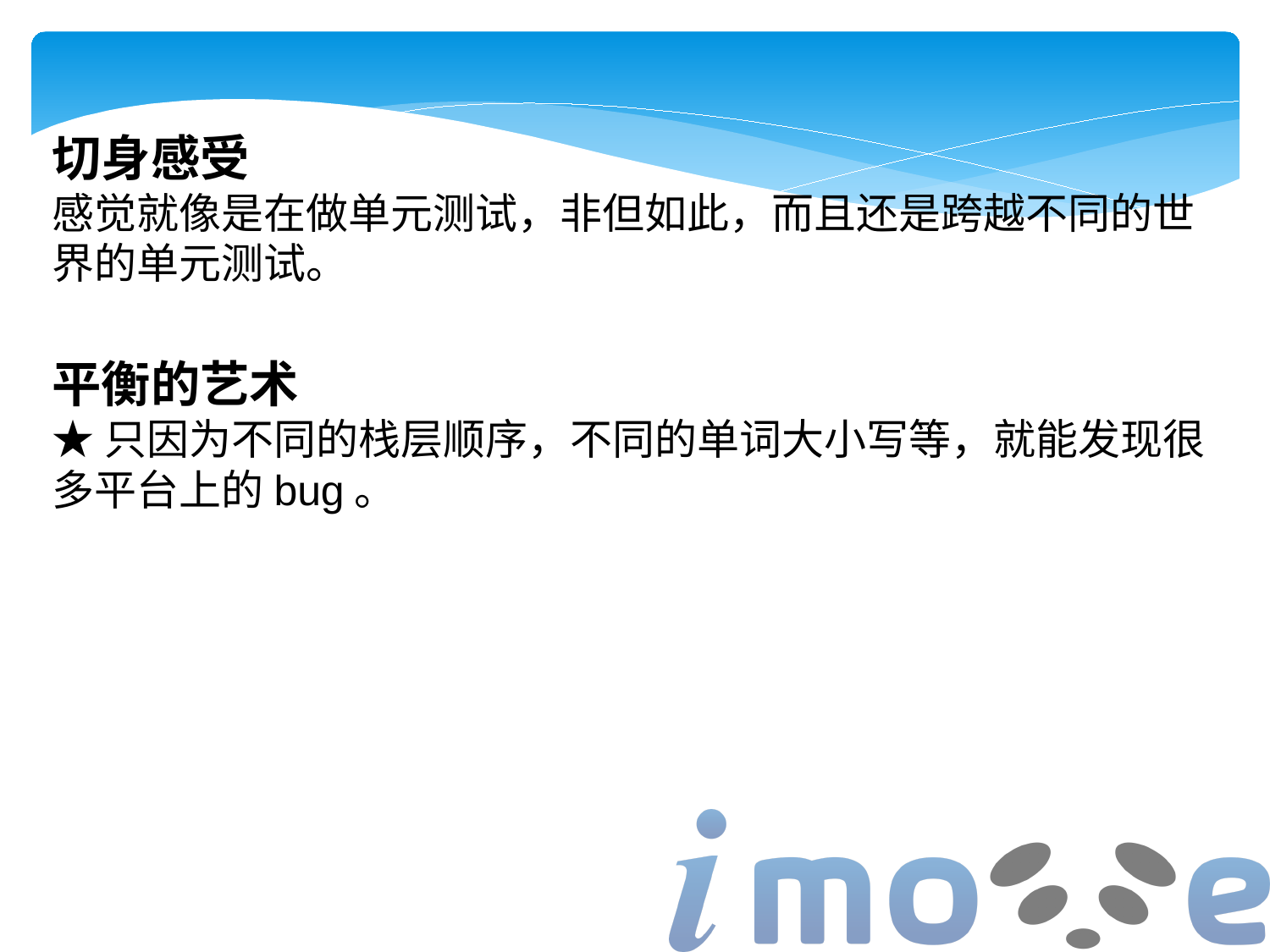

切身感受
感觉就像是在做单元测试，非但如此，而且还是跨越不同的世界的单元测试。
平衡的艺术
★只因为不同的栈层顺序，不同的单词大小写等，就能发现很多平台上的bug。